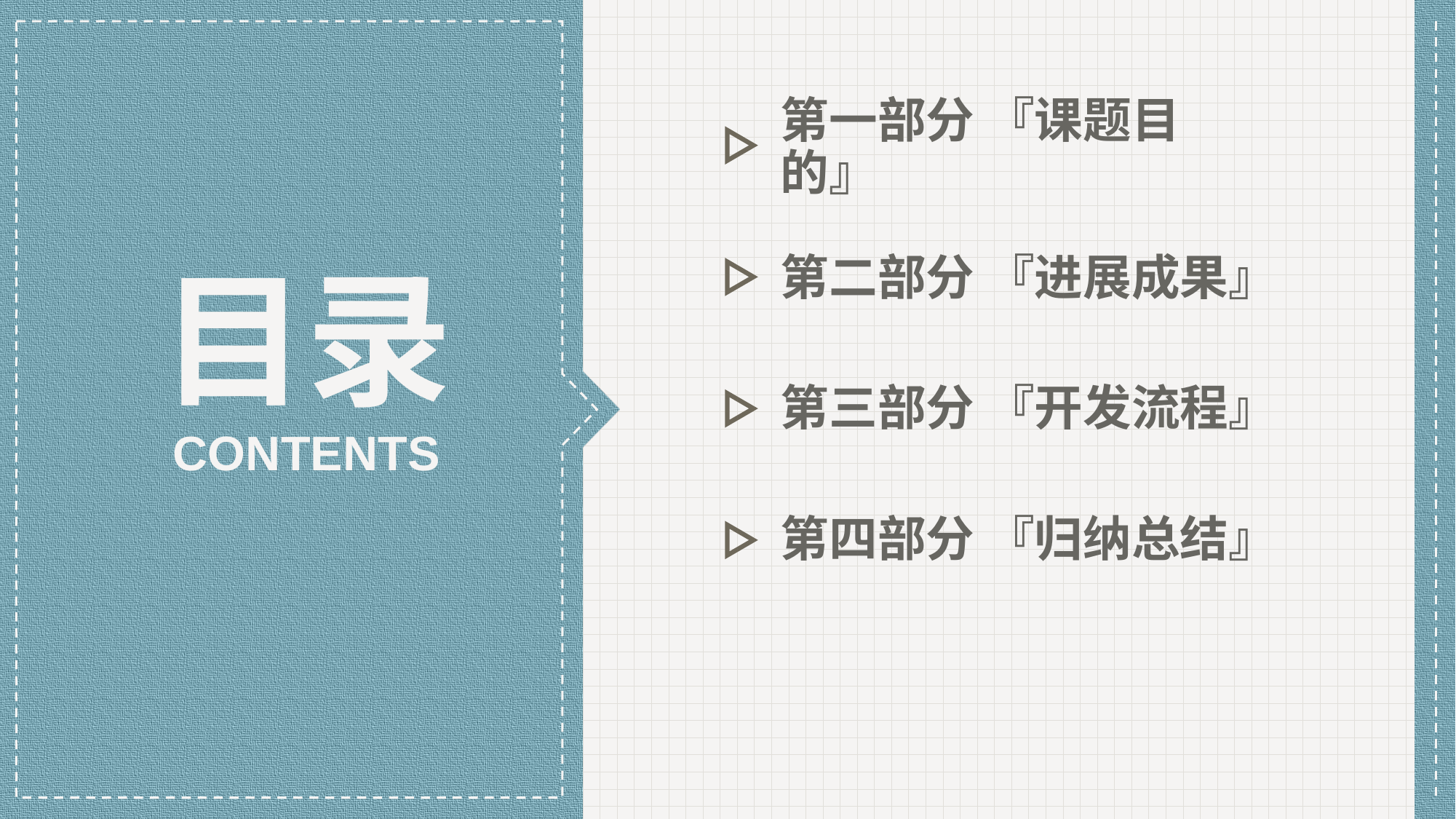

第一部分 『课题目的』

第二部分 『进展成果』
目录

第三部分 『开发流程』

CONTENTS
第四部分 『归纳总结』